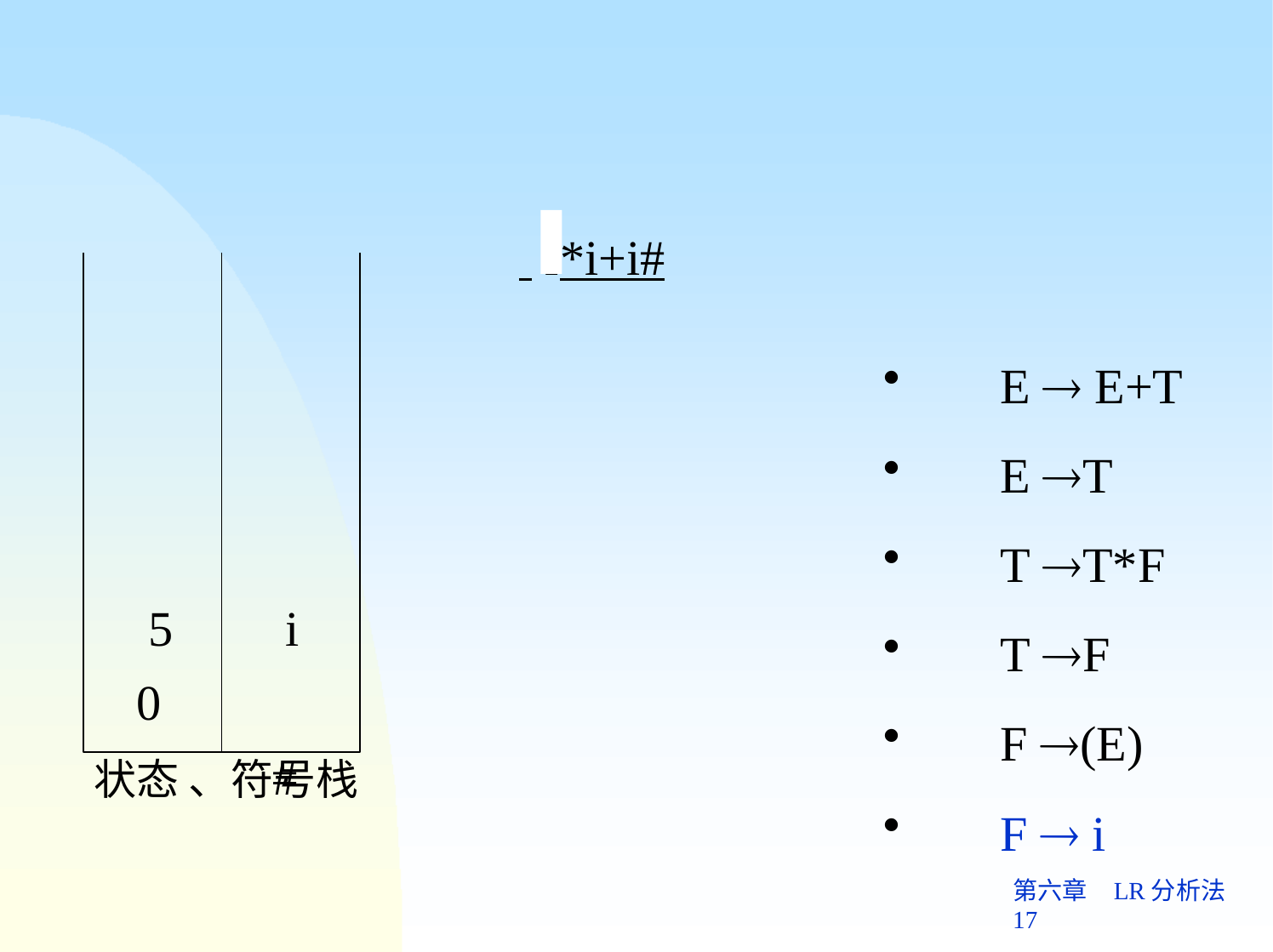

# *i+i#
i

E → E+T
E →T
T →T*F
T →F
F →(E)
F → i
5
0
i  #
状态 、符号栈
第六章	LR分析法 17